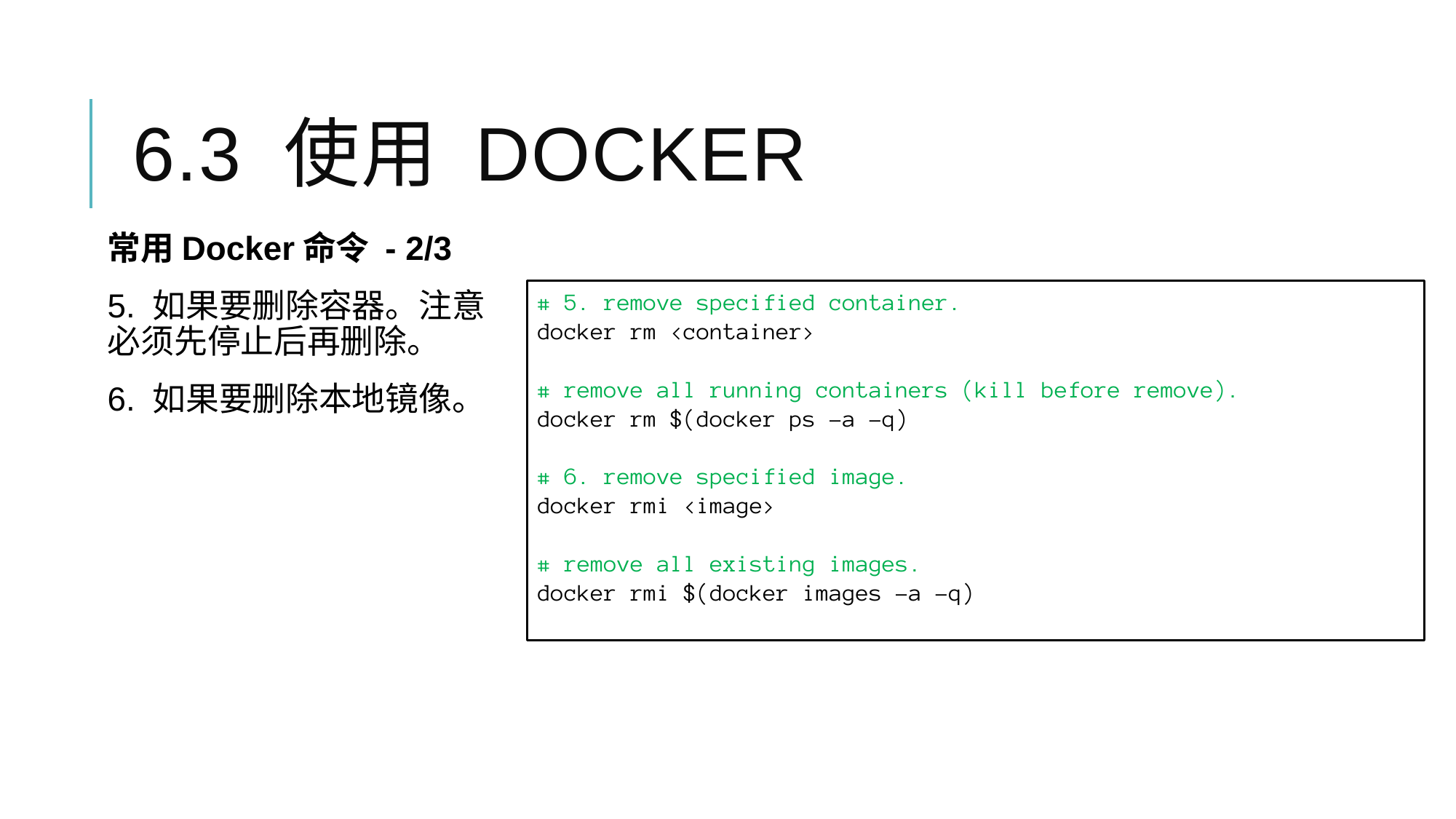

# 6.3 使用 Docker
常用Docker命令 - 2/3
5. 如果要删除容器。注意必须先停止后再删除。
6. 如果要删除本地镜像。

# 5. remove specified container.
docker rm <container>

# remove all running containers (kill before remove).
docker rm $(docker ps -a -q)

# 6. remove specified image.
docker rmi <image>

# remove all existing images.
docker rmi $(docker images -a -q)